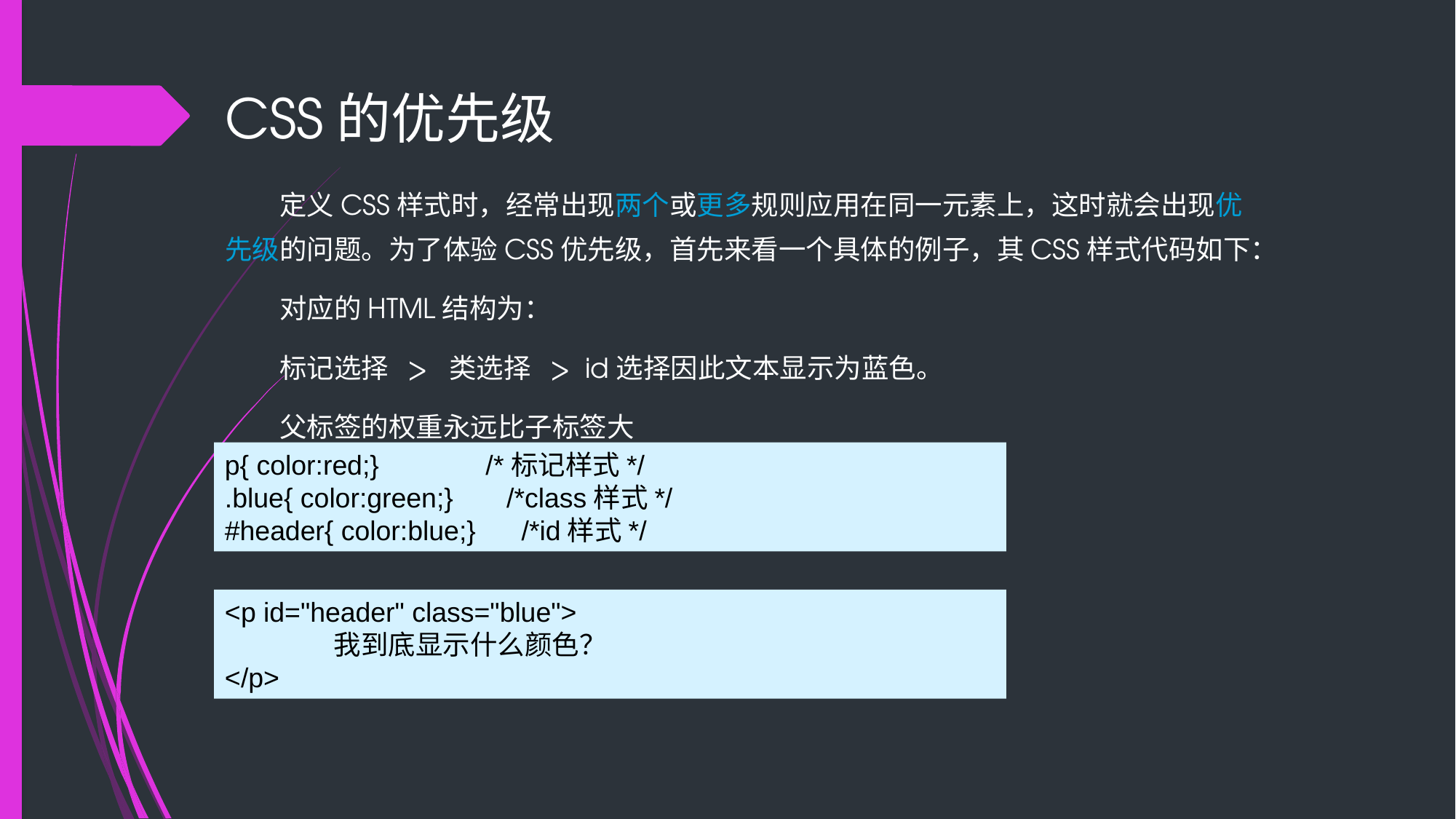

# CSS的优先级
定义CSS样式时，经常出现两个或更多规则应用在同一元素上，这时就会出现优先级的问题。为了体验CSS优先级，首先来看一个具体的例子，其CSS样式代码如下：
对应的HTML结构为：
标记选择  >  类选择  >  id选择因此文本显示为蓝色。
父标签的权重永远比子标签大

p{ color:red;}              /*标记样式*/
.blue{ color:green;}       /*class样式*/
#header{ color:blue;}      /*id样式*/
<p id="header" class="blue">
	我到底显示什么颜色？
</p>